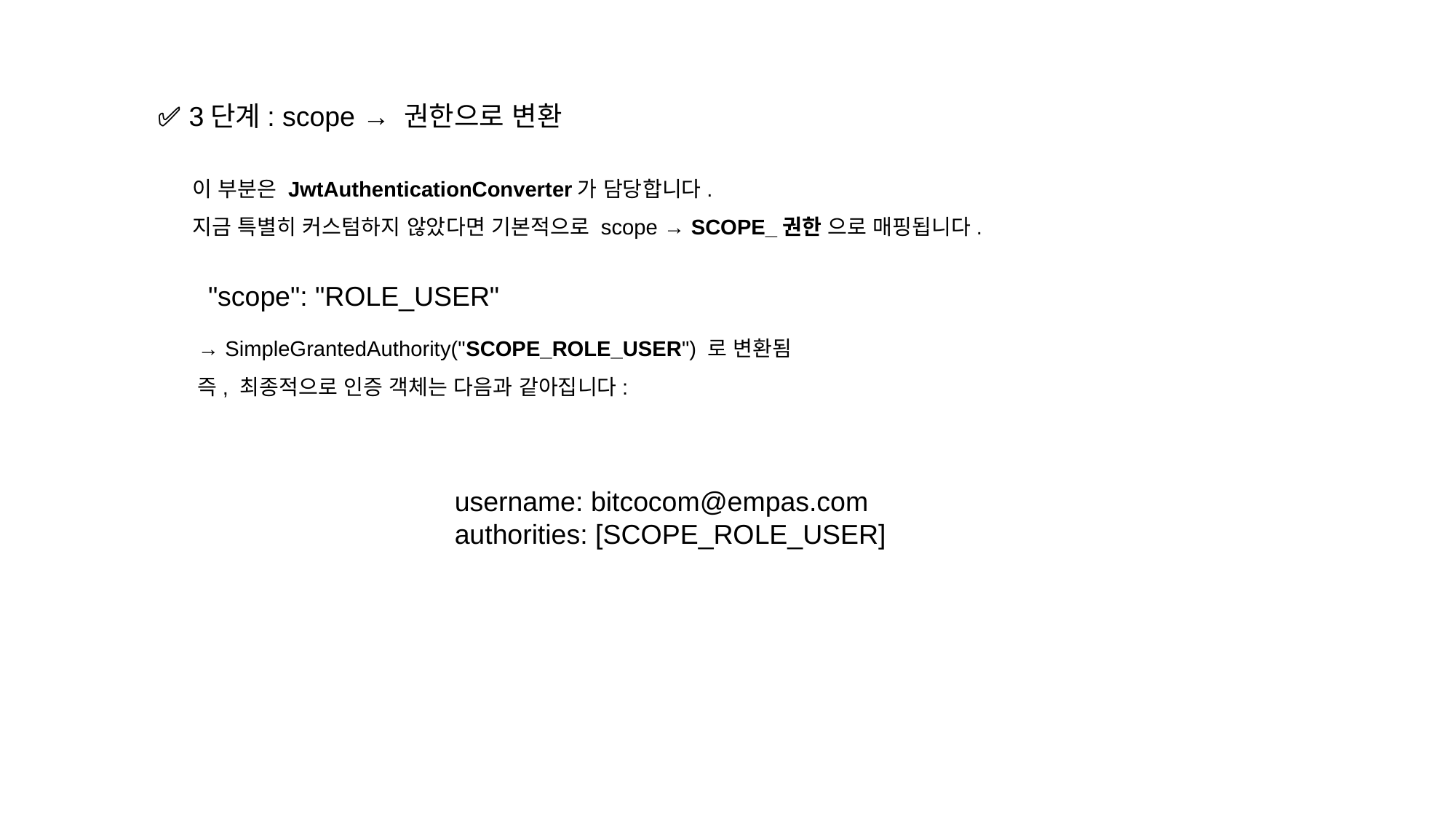

✅ 3단계: scope → 권한으로 변환
이 부분은 JwtAuthenticationConverter가 담당합니다.
지금 특별히 커스텀하지 않았다면 기본적으로 scope → SCOPE_권한 으로 매핑됩니다.
"scope": "ROLE_USER"
→ SimpleGrantedAuthority("SCOPE_ROLE_USER") 로 변환됨
즉, 최종적으로 인증 객체는 다음과 같아집니다:
username: bitcocom@empas.com
authorities: [SCOPE_ROLE_USER]